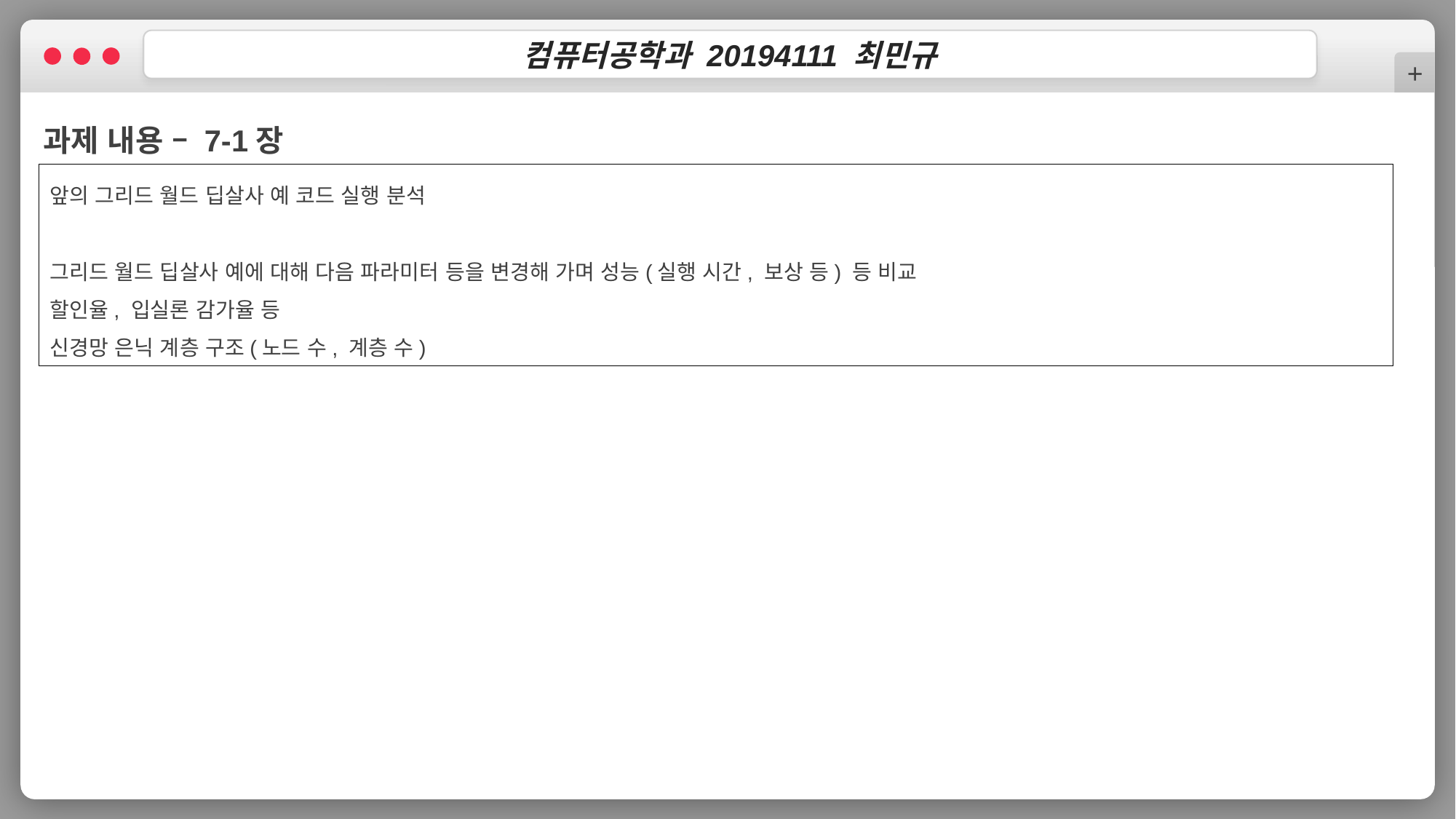

컴퓨터공학과 20194111 최민규

+
과제 내용 – 7-1장
앞의 그리드 월드 딥살사 예 코드 실행 분석

그리드 월드 딥살사 예에 대해 다음 파라미터 등을 변경해 가며 성능(실행 시간, 보상 등) 등 비교
할인율, 입실론 감가율 등
신경망 은닉 계층 구조(노드 수, 계층 수)